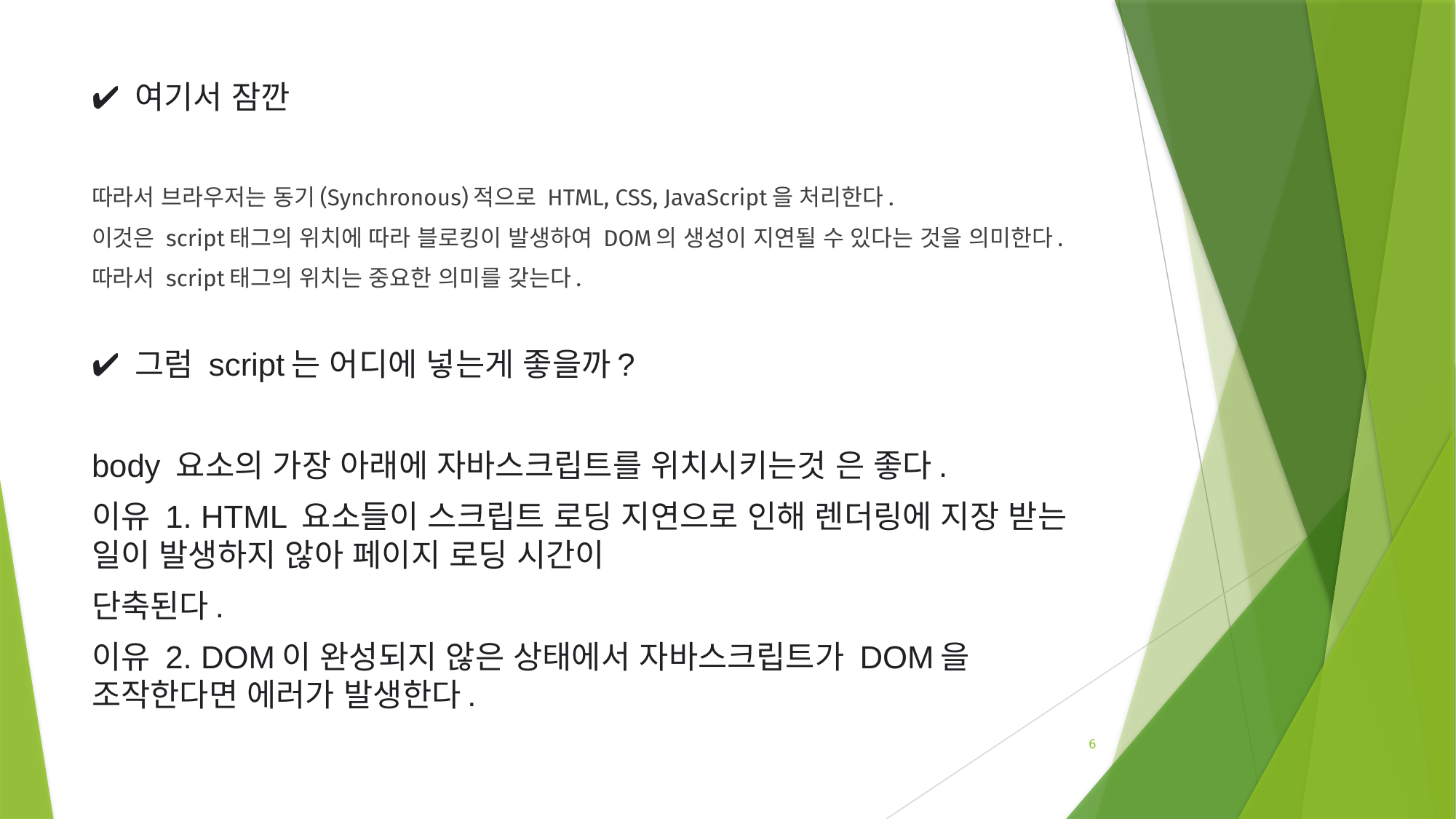

✔ 여기서 잠깐

따라서 브라우저는 동기(Synchronous)적으로 HTML, CSS, JavaScript을 처리한다.
이것은 script태그의 위치에 따라 블로킹이 발생하여 DOM의 생성이 지연될 수 있다는 것을 의미한다.
따라서 script태그의 위치는 중요한 의미를 갖는다.

✔ 그럼 script는 어디에 넣는게 좋을까?

body 요소의 가장 아래에 자바스크립트를 위치시키는것 은 좋다.
이유 1. HTML 요소들이 스크립트 로딩 지연으로 인해 렌더링에 지장 받는 일이 발생하지 않아 페이지 로딩 시간이
단축된다.
이유 2. DOM이 완성되지 않은 상태에서 자바스크립트가 DOM을 조작한다면 에러가 발생한다.

6